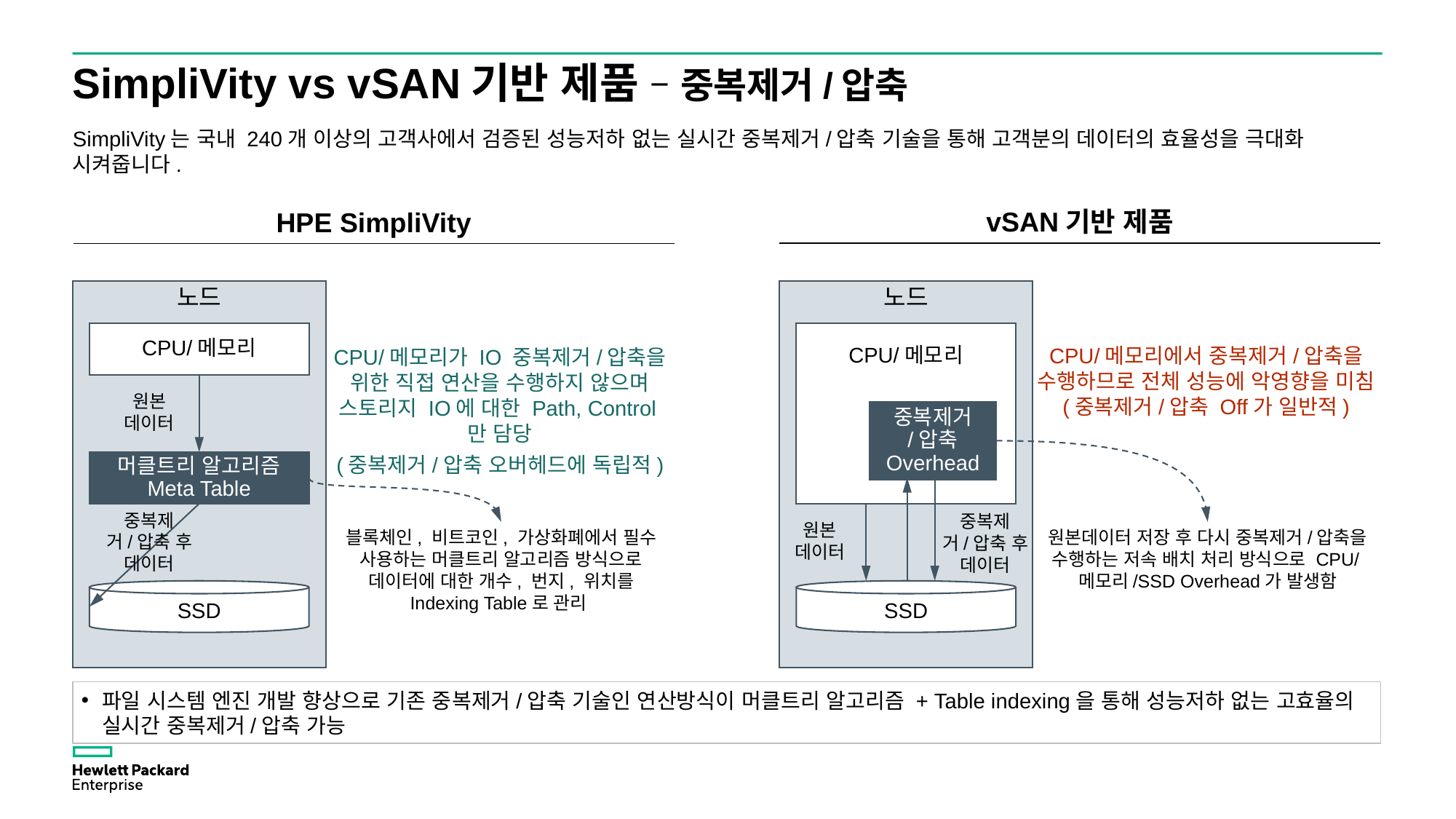

# SimpliVity vs vSAN기반 제품 – 중복제거/압축
SimpliVity는 국내 240개 이상의 고객사에서 검증된 성능저하 없는 실시간 중복제거/압축 기술을 통해 고객분의 데이터의 효율성을 극대화 시켜줍니다.
vSAN기반 제품
HPE SimpliVity
노드
노드
CPU/메모리
CPU/메모리

CPU/메모리에서 중복제거/압축을 수행하므로 전체 성능에 악영향을 미침
(중복제거/압축 Off가 일반적)
CPU/메모리가 IO 중복제거/압축을 위한 직접 연산을 수행하지 않으며 스토리지 IO에 대한 Path, Control만 담당
(중복제거/압축 오버헤드에 독립적)
원본 데이터
중복제거
/압축
Overhead
머클트리 알고리즘
Meta Table
중복제거/압축 후 데이터
중복제거/압축 후 데이터
원본 데이터
블록체인, 비트코인, 가상화폐에서 필수 사용하는 머클트리 알고리즘 방식으로 데이터에 대한 개수, 번지, 위치를 Indexing Table로 관리
원본데이터 저장 후 다시 중복제거/압축을 수행하는 저속 배치 처리 방식으로 CPU/메모리/SSD Overhead가 발생함
SSD
SSD
파일 시스템 엔진 개발 향상으로 기존 중복제거/압축 기술인 연산방식이 머클트리 알고리즘 + Table indexing을 통해 성능저하 없는 고효율의 실시간 중복제거/압축 가능